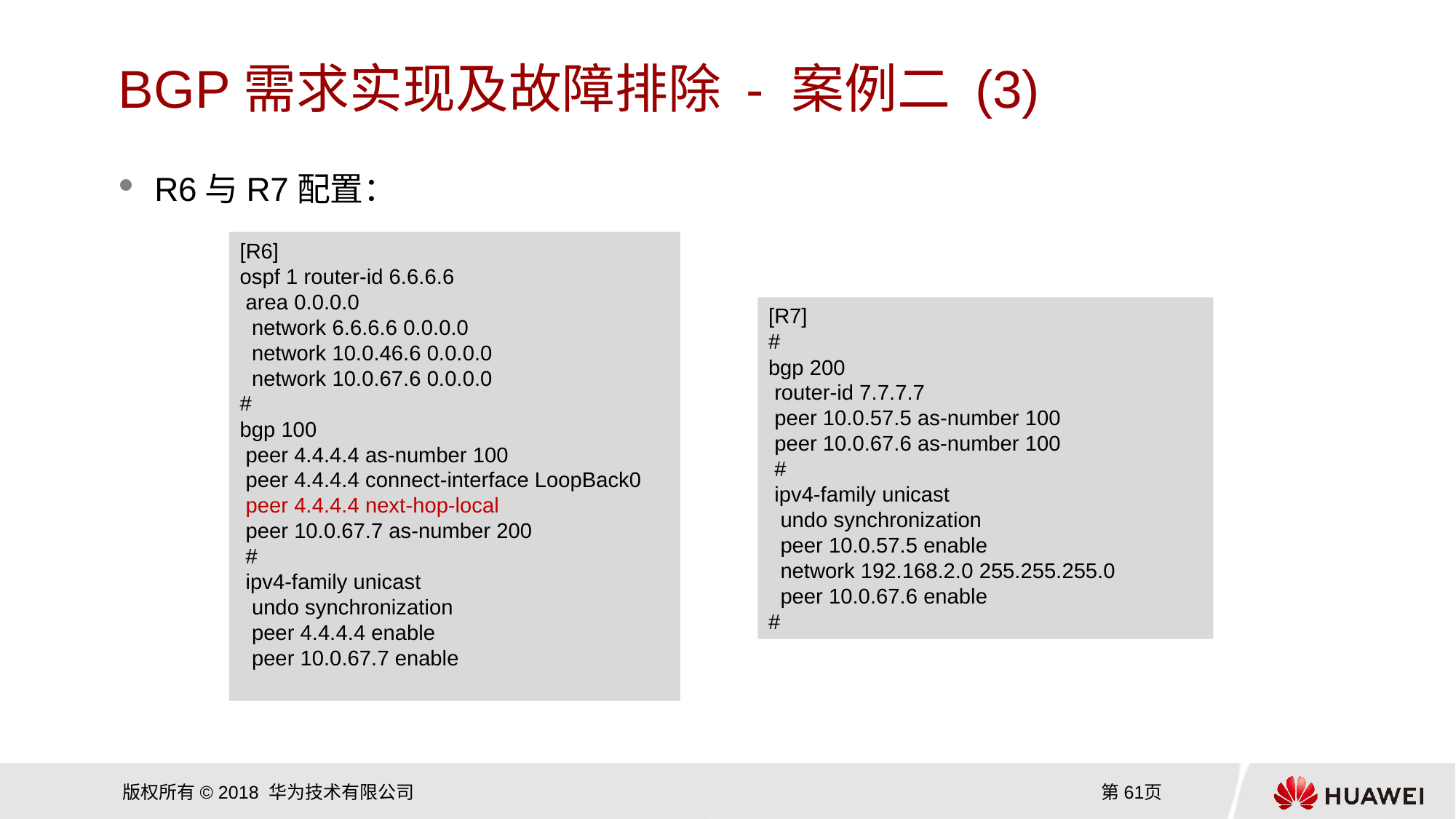

# BGP需求实现及故障排除 - 案例二 (3)
R6与R7配置：
[R6]
ospf 1 router-id 6.6.6.6
 area 0.0.0.0
  network 6.6.6.6 0.0.0.0
  network 10.0.46.6 0.0.0.0
  network 10.0.67.6 0.0.0.0
#
bgp 100
 peer 4.4.4.4 as-number 100
 peer 4.4.4.4 connect-interface LoopBack0
 peer 4.4.4.4 next-hop-local
 peer 10.0.67.7 as-number 200
 #
 ipv4-family unicast
  undo synchronization
  peer 4.4.4.4 enable
  peer 10.0.67.7 enable

[R7]
#
bgp 200
 router-id 7.7.7.7
 peer 10.0.57.5 as-number 100
 peer 10.0.67.6 as-number 100
 #
 ipv4-family unicast
  undo synchronization
  peer 10.0.57.5 enable
  network 192.168.2.0 255.255.255.0
  peer 10.0.67.6 enable
#